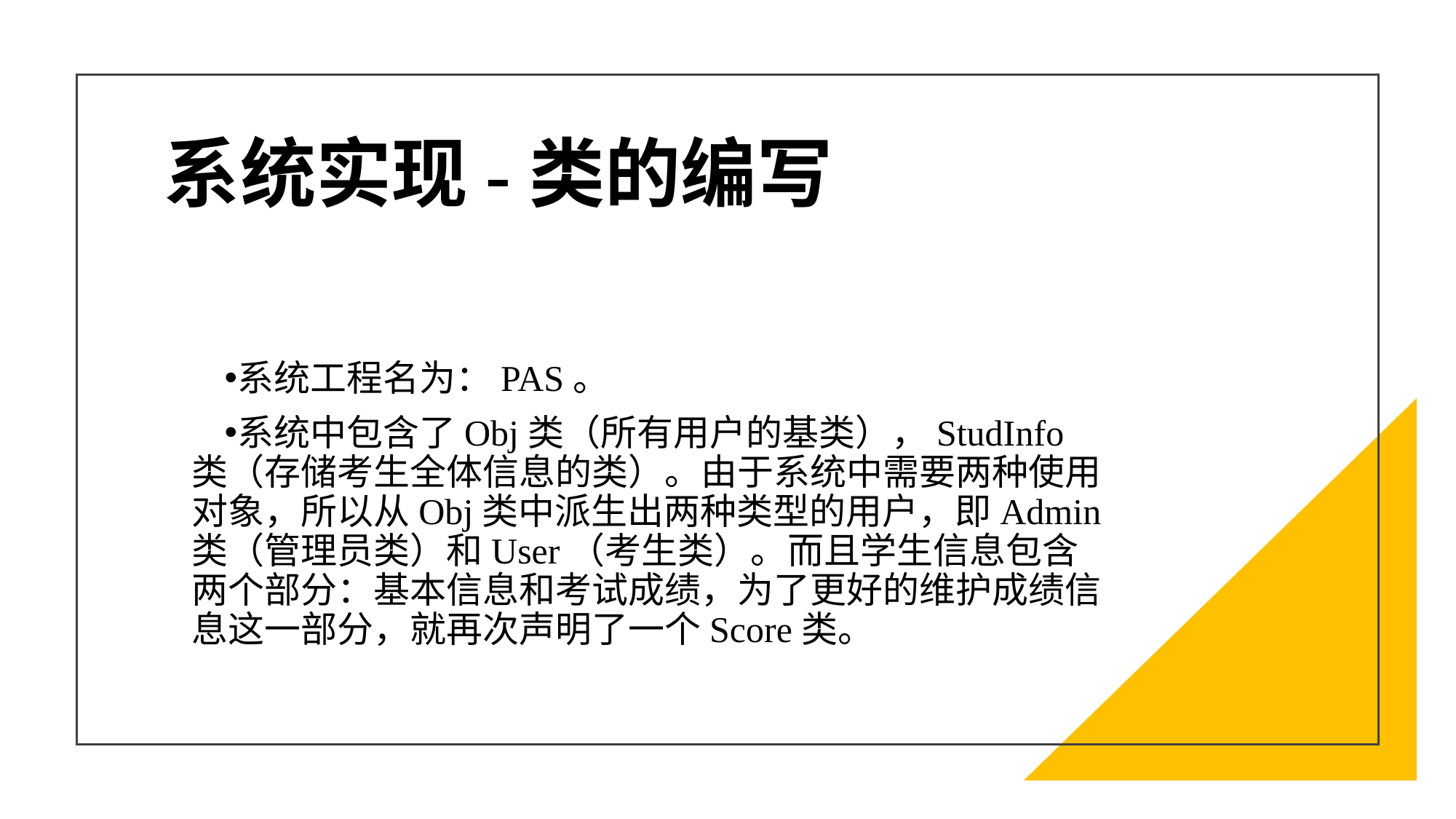

# 系统实现-类的编写
系统工程名为：PAS。
系统中包含了Obj类（所有用户的基类），StudInfo类（存储考生全体信息的类）。由于系统中需要两种使用对象，所以从Obj类中派生出两种类型的用户，即Admin类（管理员类）和User（考生类）。而且学生信息包含两个部分：基本信息和考试成绩，为了更好的维护成绩信息这一部分，就再次声明了一个Score类。